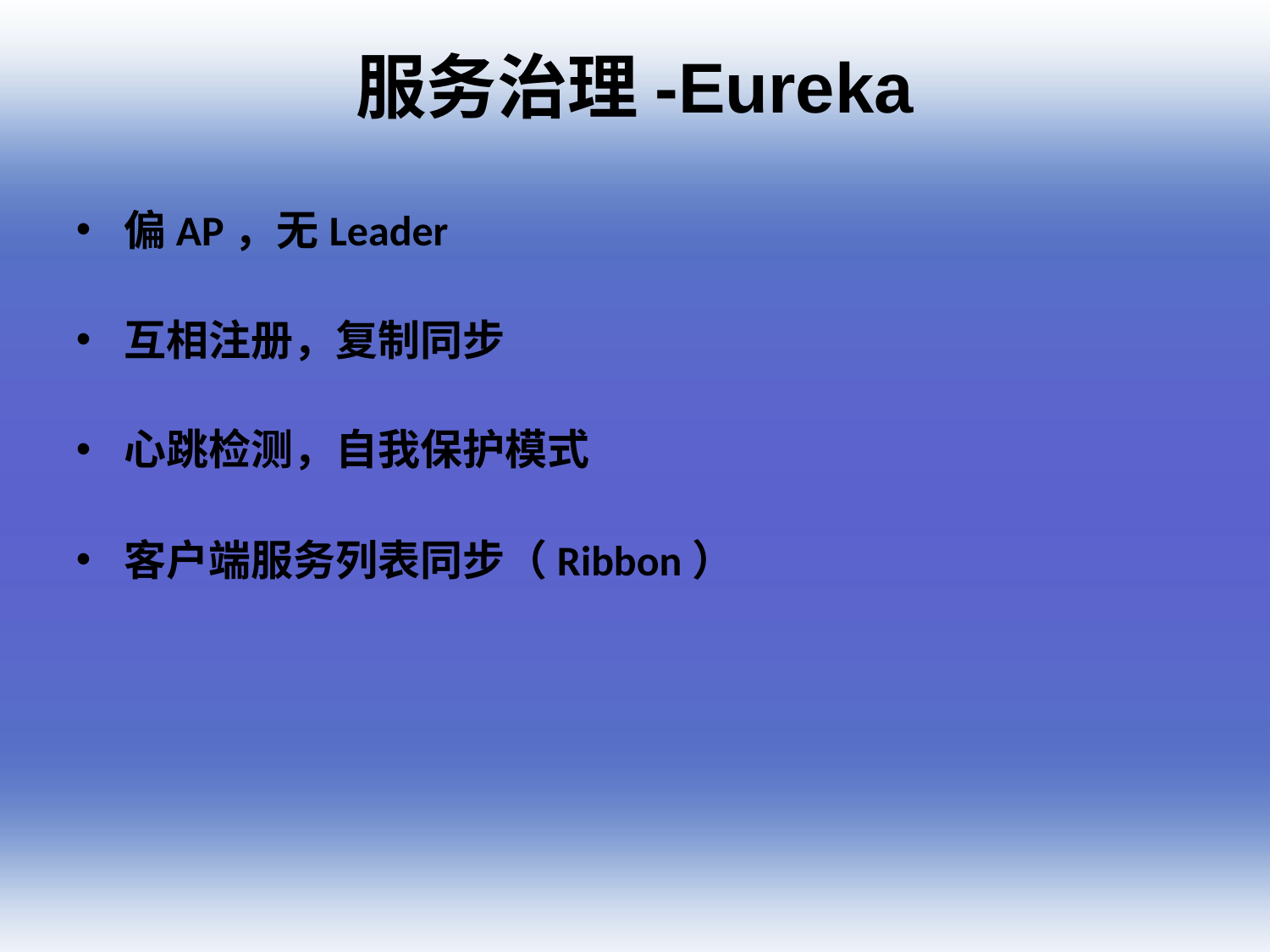

服务治理-Eureka
偏AP，无Leader
互相注册，复制同步
心跳检测，自我保护模式
客户端服务列表同步（Ribbon）